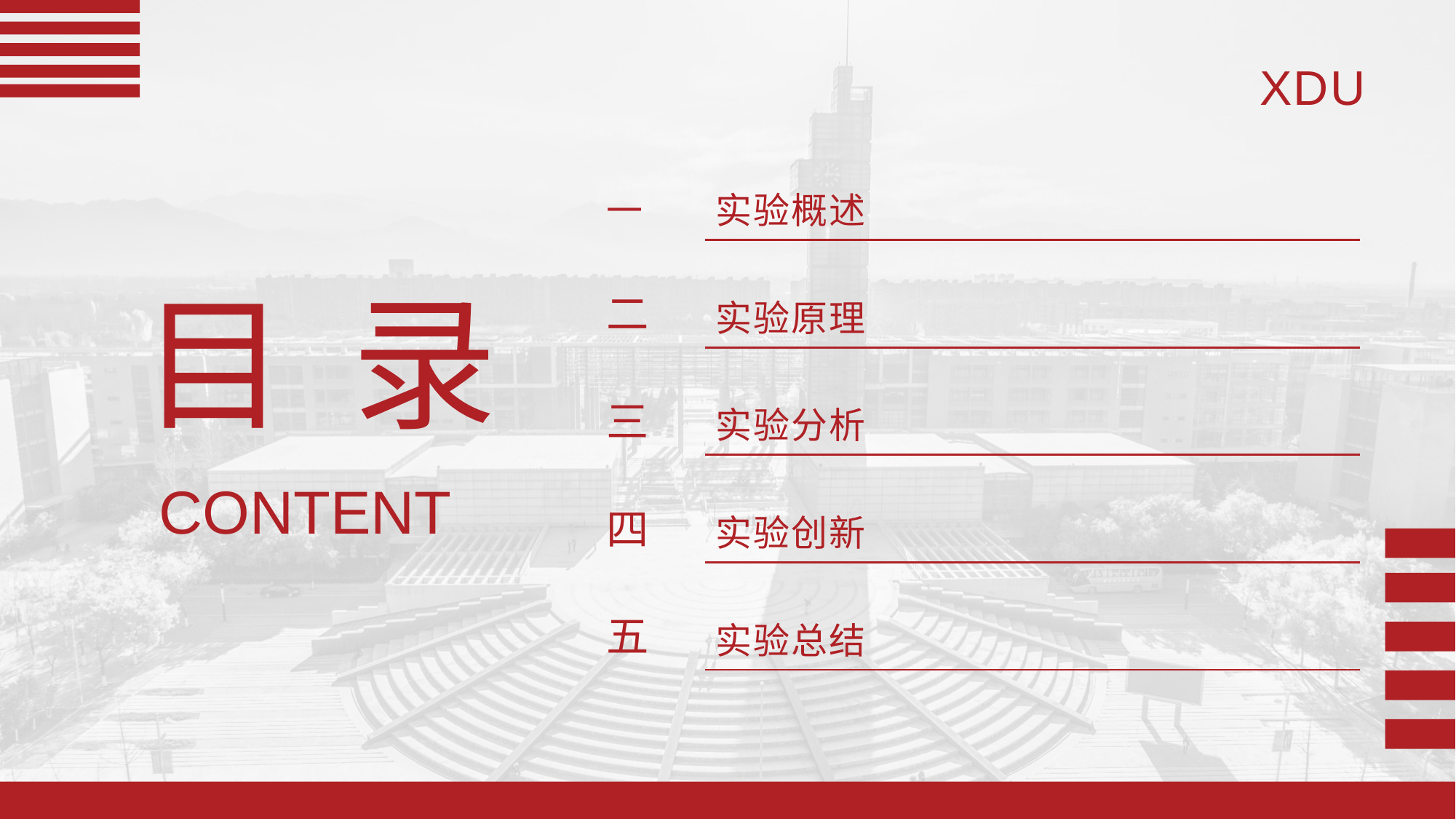

| 一 | 实验概述 |  |
| --- | --- | --- |
| 二 | 实验原理 |  |
| 三 | 实验分析 |  |
| 四 | 实验创新 |  |
| 五 | 实验总结 |  |
目  录
CONTENT